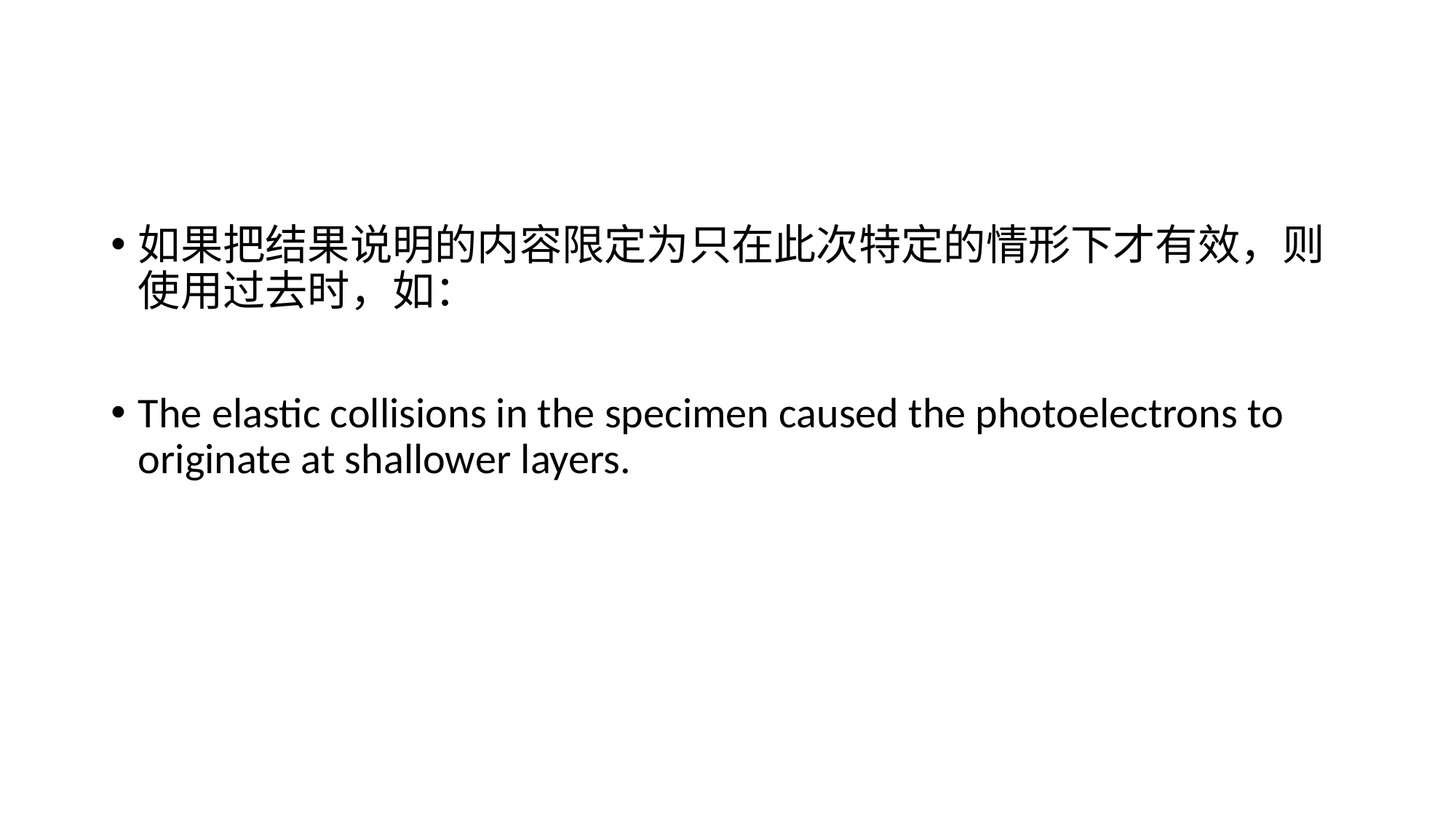

#
如果把结果说明的内容限定为只在此次特定的情形下才有效，则使用过去时，如：

The elastic collisions in the specimen caused the photoelectrons to originate at shallower layers.